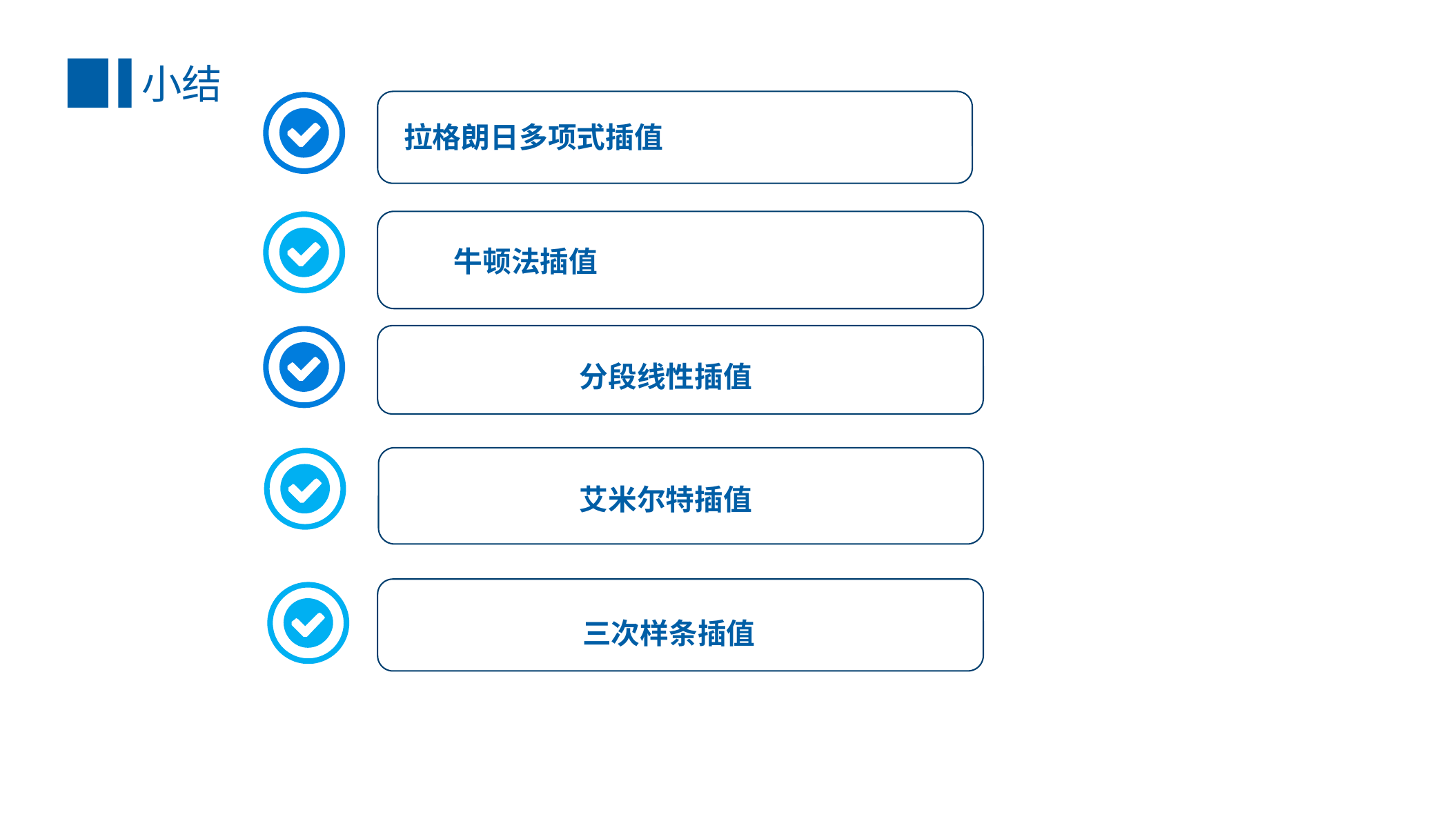

小结

拉格朗日多项式插值

牛顿法插值

分段线性插值

艾米尔特插值

三次样条插值